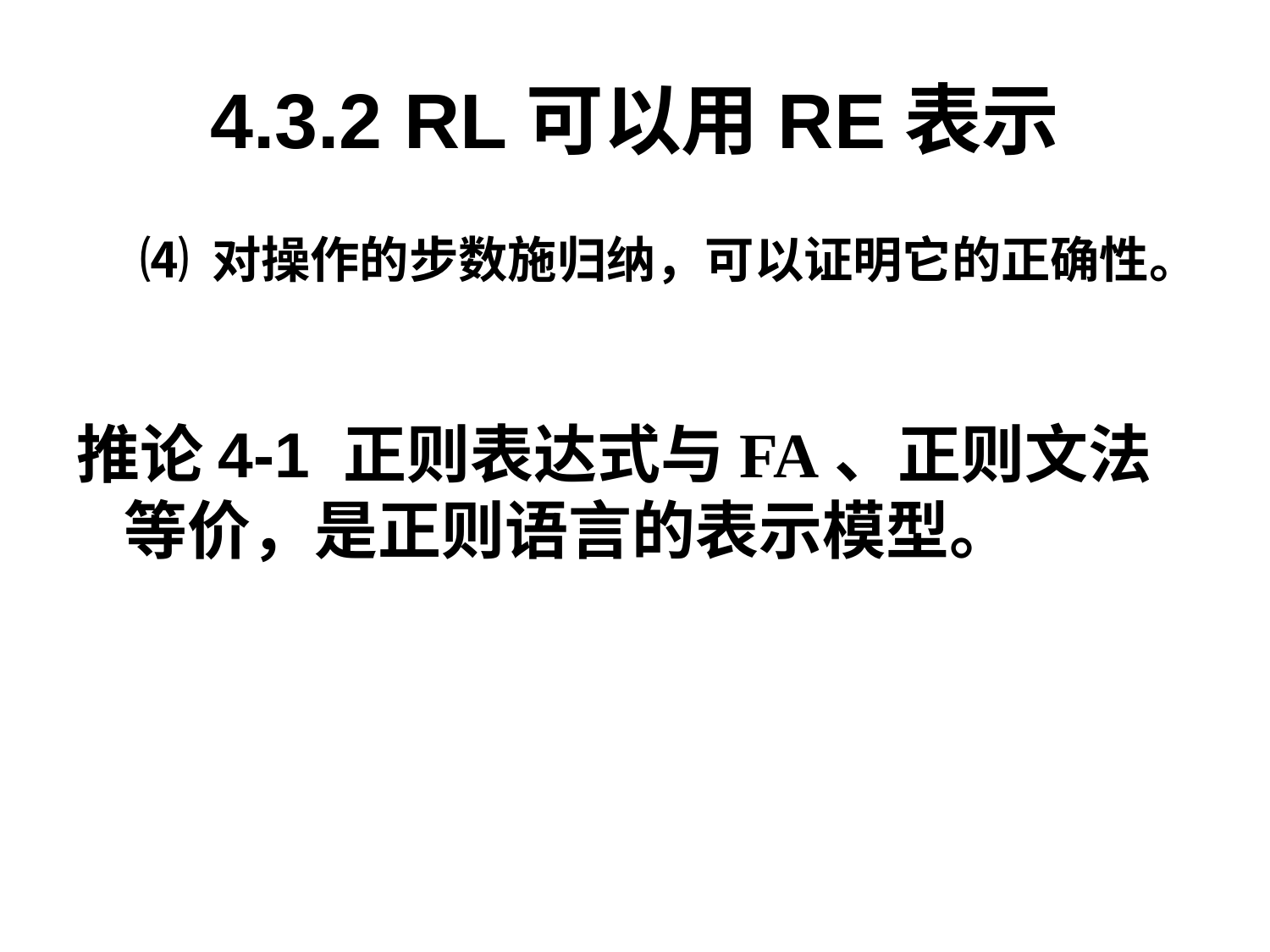

# 4.3.2 RL可以用RE表示
⑷ 对操作的步数施归纳，可以证明它的正确性。
推论4-1 正则表达式与FA、正则文法等价，是正则语言的表示模型。

65